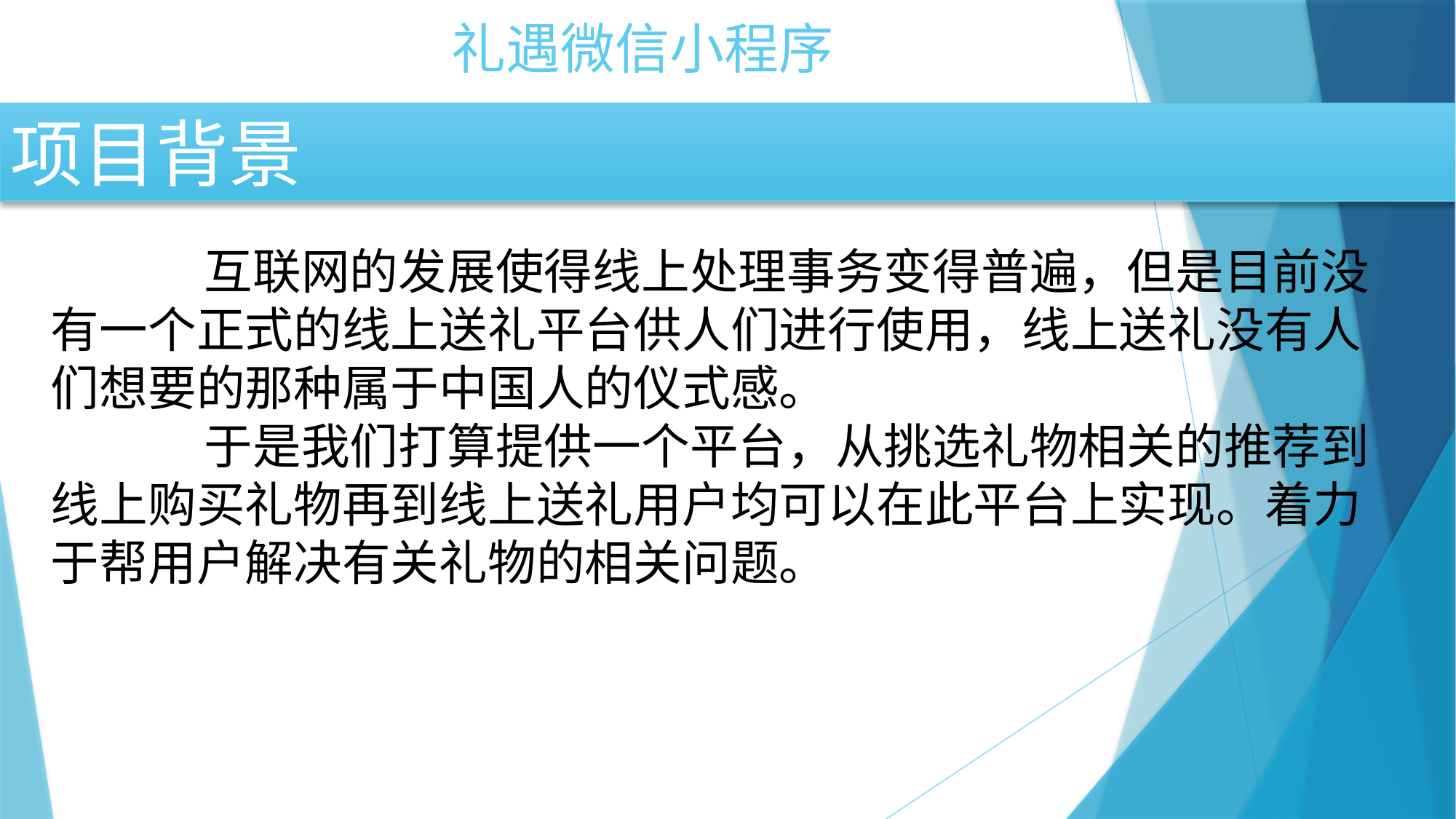

# 礼遇微信小程序
项目背景

	   互联网的发展使得线上处理事务变得普遍，但是目前没有一个正式的线上送礼平台供人们进行使用，线上送礼没有人们想要的那种属于中国人的仪式感。
	   于是我们打算提供一个平台，从挑选礼物相关的推荐到线上购买礼物再到线上送礼用户均可以在此平台上实现。着力于帮用户解决有关礼物的相关问题。